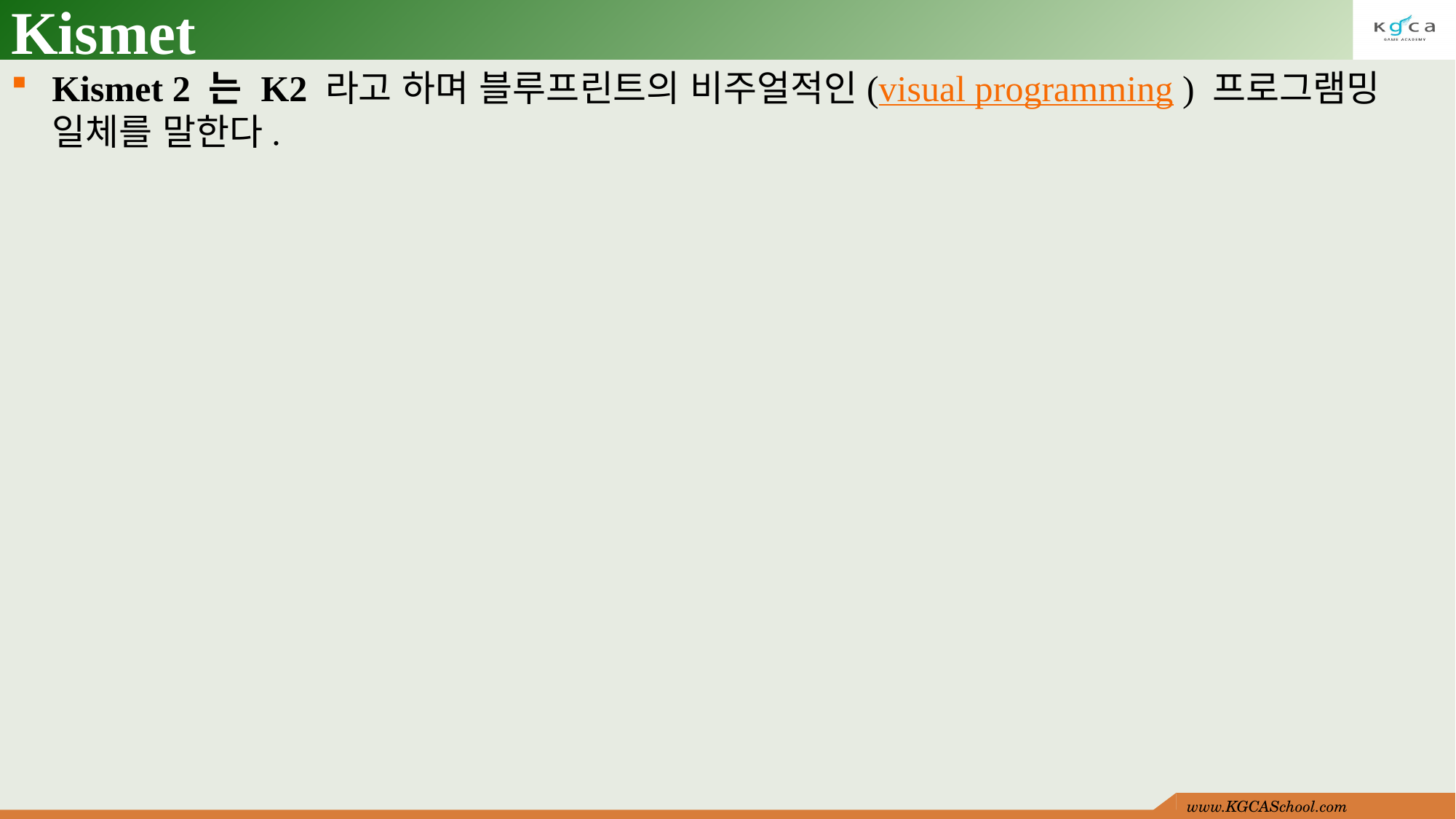

# Kismet
Kismet 2 는 K2 라고 하며 블루프린트의 비주얼적인(visual programming ) 프로그램밍 일체를 말한다.